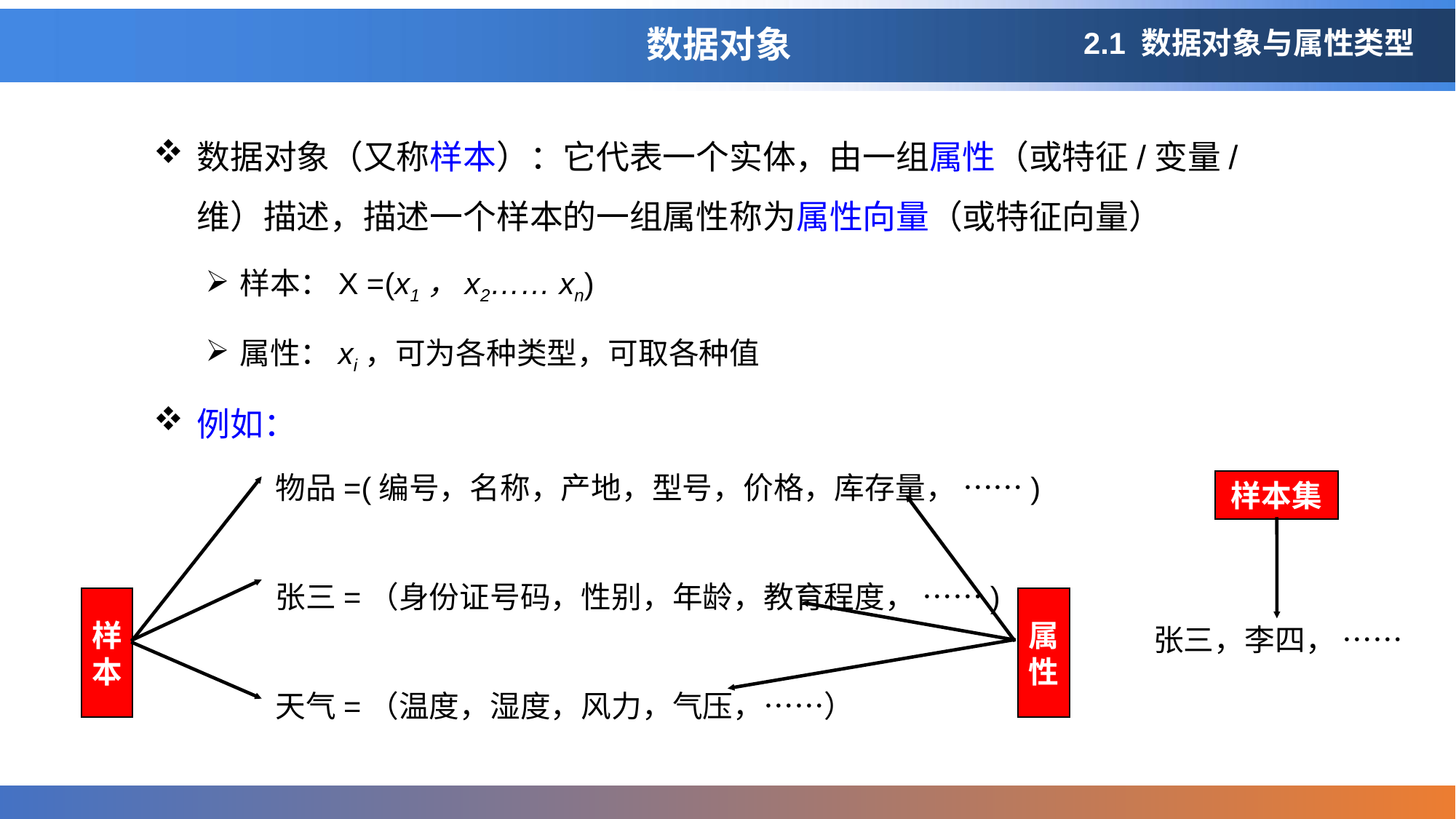

# 数据对象
2.1 数据对象与属性类型
数据对象（又称样本）：它代表一个实体，由一组属性（或特征/变量/维）描述，描述一个样本的一组属性称为属性向量（或特征向量）
样本：X =(x1，x2…… xn)
属性：xi，可为各种类型，可取各种值
例如：
　　　　物品=(编号，名称，产地，型号，价格，库存量， ……)

　　　　张三=（身份证号码，性别，年龄，教育程度， ……)

　　　　天气=（温度，湿度，风力，气压，……）

样本集

样
本
属
性

张三，李四， ……